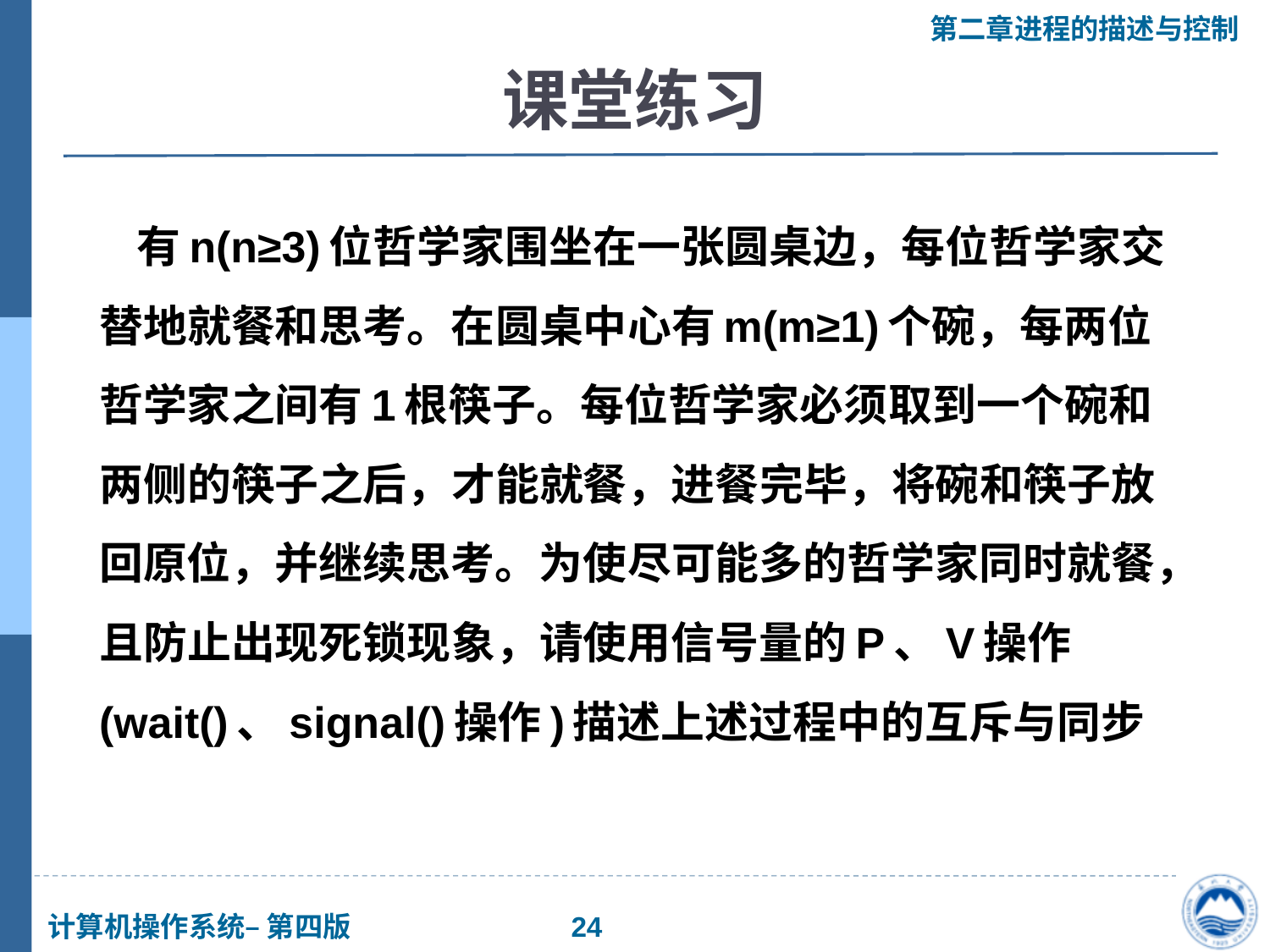

# 课堂练习
   有n(n≥3)位哲学家围坐在一张圆桌边，每位哲学家交替地就餐和思考。在圆桌中心有m(m≥1)个碗，每两位哲学家之间有1根筷子。每位哲学家必须取到一个碗和两侧的筷子之后，才能就餐，进餐完毕，将碗和筷子放回原位，并继续思考。为使尽可能多的哲学家同时就餐，且防止出现死锁现象，请使用信号量的P、V操作(wait()、signal()操作)描述上述过程中的互斥与同步